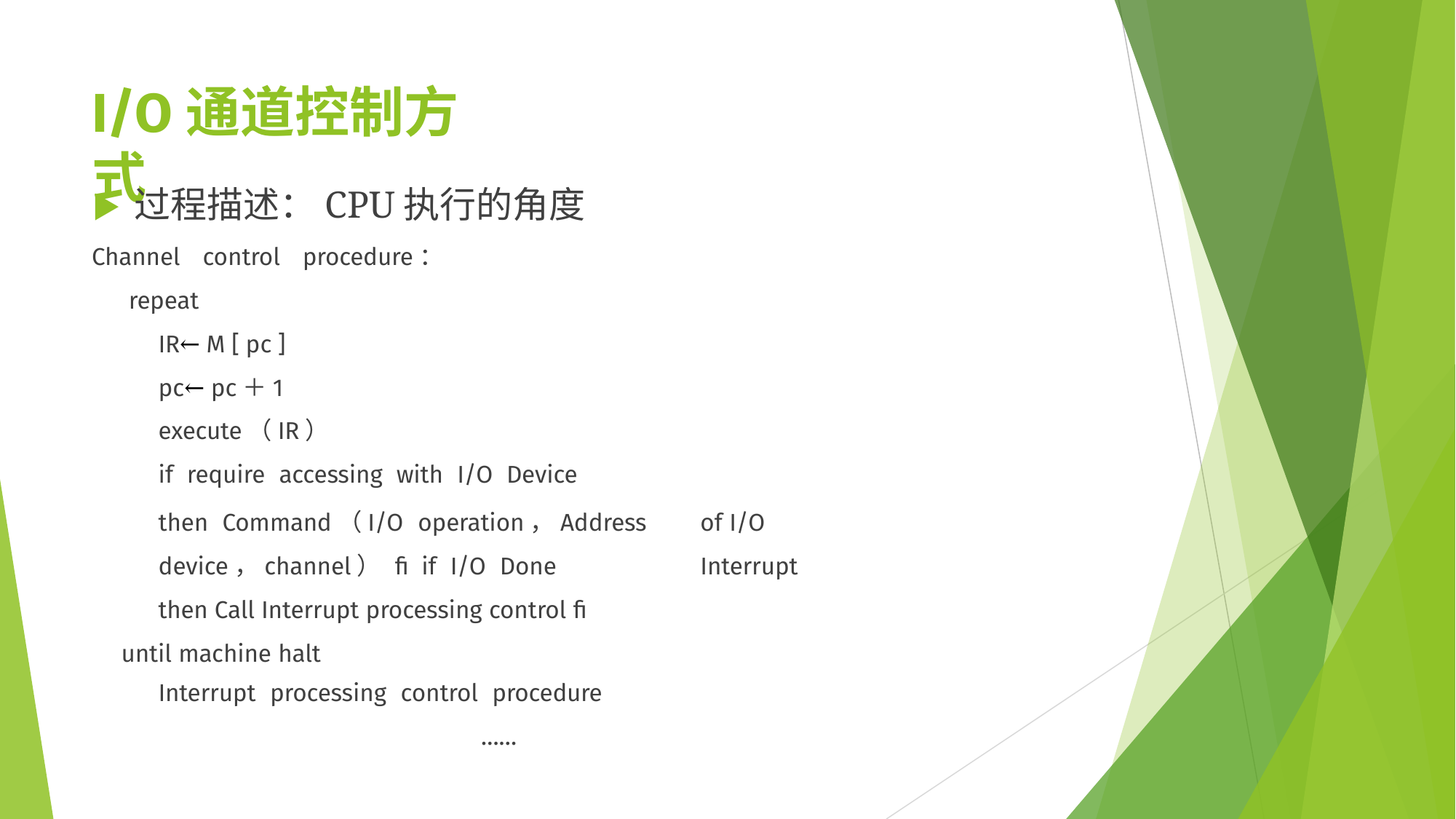

# I/O通道控制方式
▶	过程描述：CPU执行的角度
Channel	control	procedure：
repeat
IR← M [ pc ]
pc← pc＋1
execute（IR）
if require accessing with I/O Device
then Command（I/O operation，Address	of I/O device，channel） fi  if I/O Done	Interrupt
then Call Interrupt processing control fi  until machine halt
Interrupt processing control procedure
……